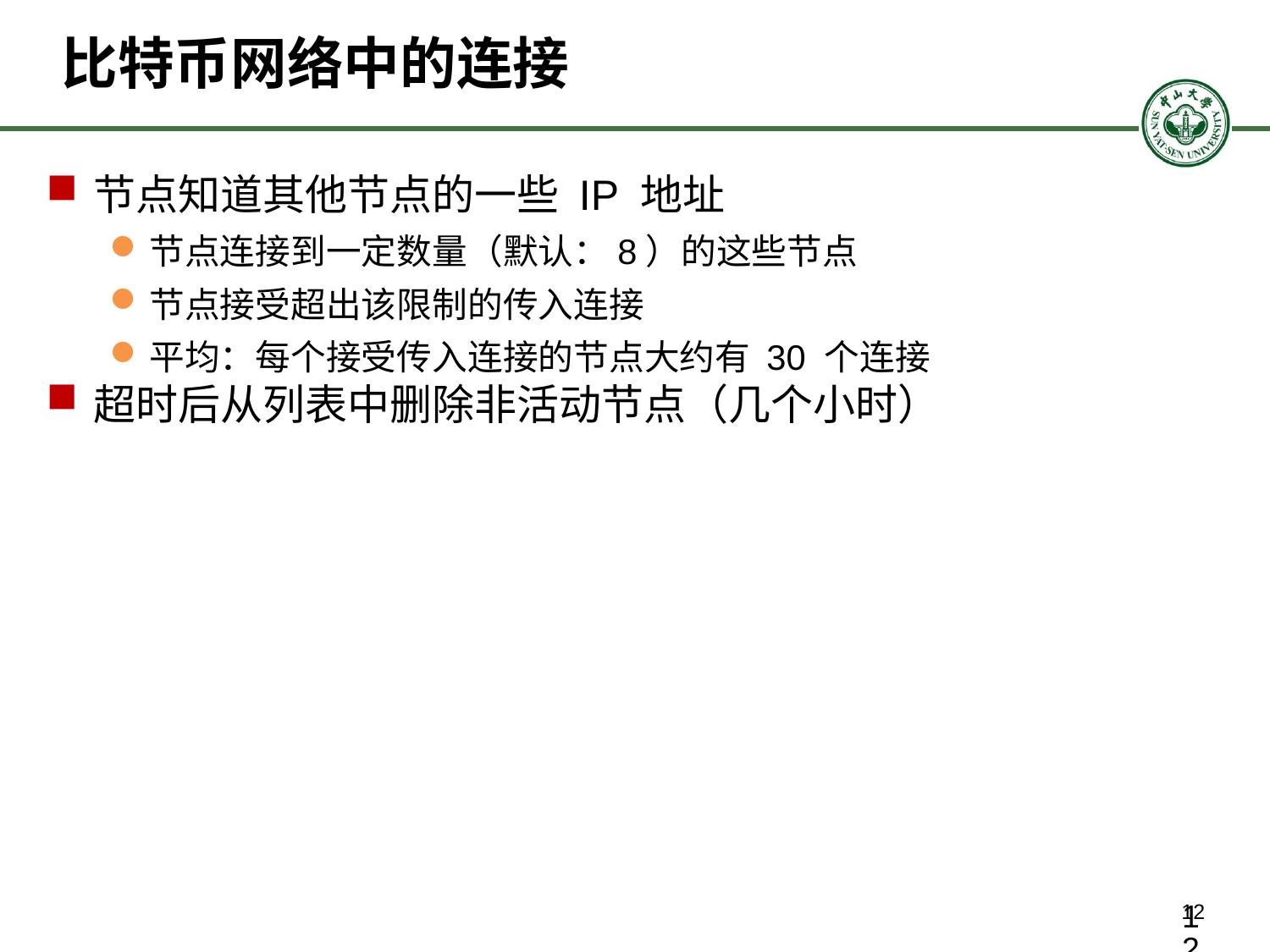

# 比特币网络中的连接
节点知道其他节点的一些 IP 地址
节点连接到一定数量（默认：8）的这些节点
节点接受超出该限制的传入连接
平均：每个接受传入连接的节点大约有 30 个连接
超时后从列表中删除非活动节点（几个小时）
12